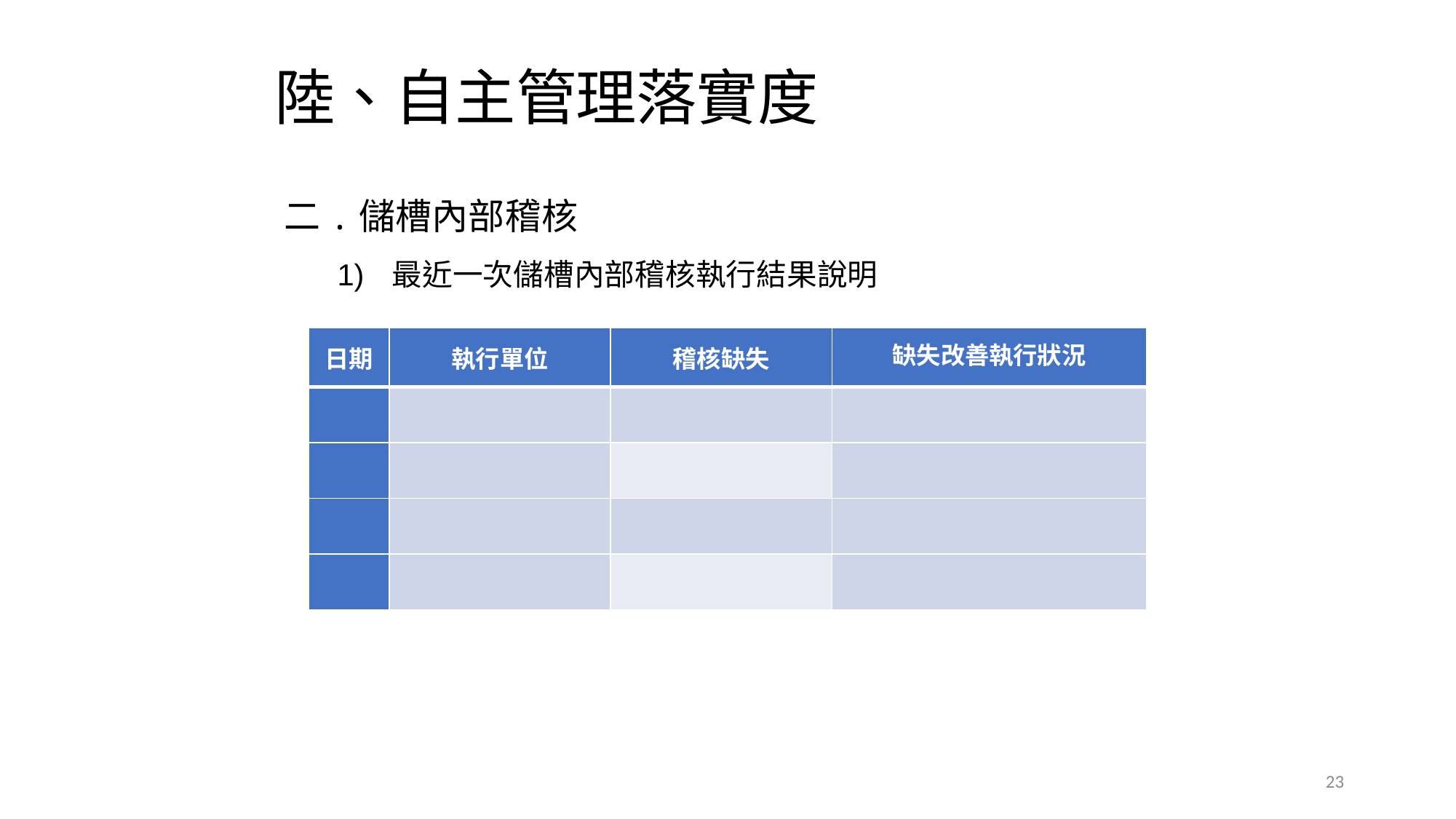

# 陸、自主管理落實度
二.儲槽內部稽核
最近一次儲槽內部稽核執行結果說明
| 日期 | 執行單位 | 稽核缺失 | 缺失改善執行狀況 |
| --- | --- | --- | --- |
|  |  |  |  |
|  |  |  |  |
|  |  |  |  |
|  |  |  |  |
23